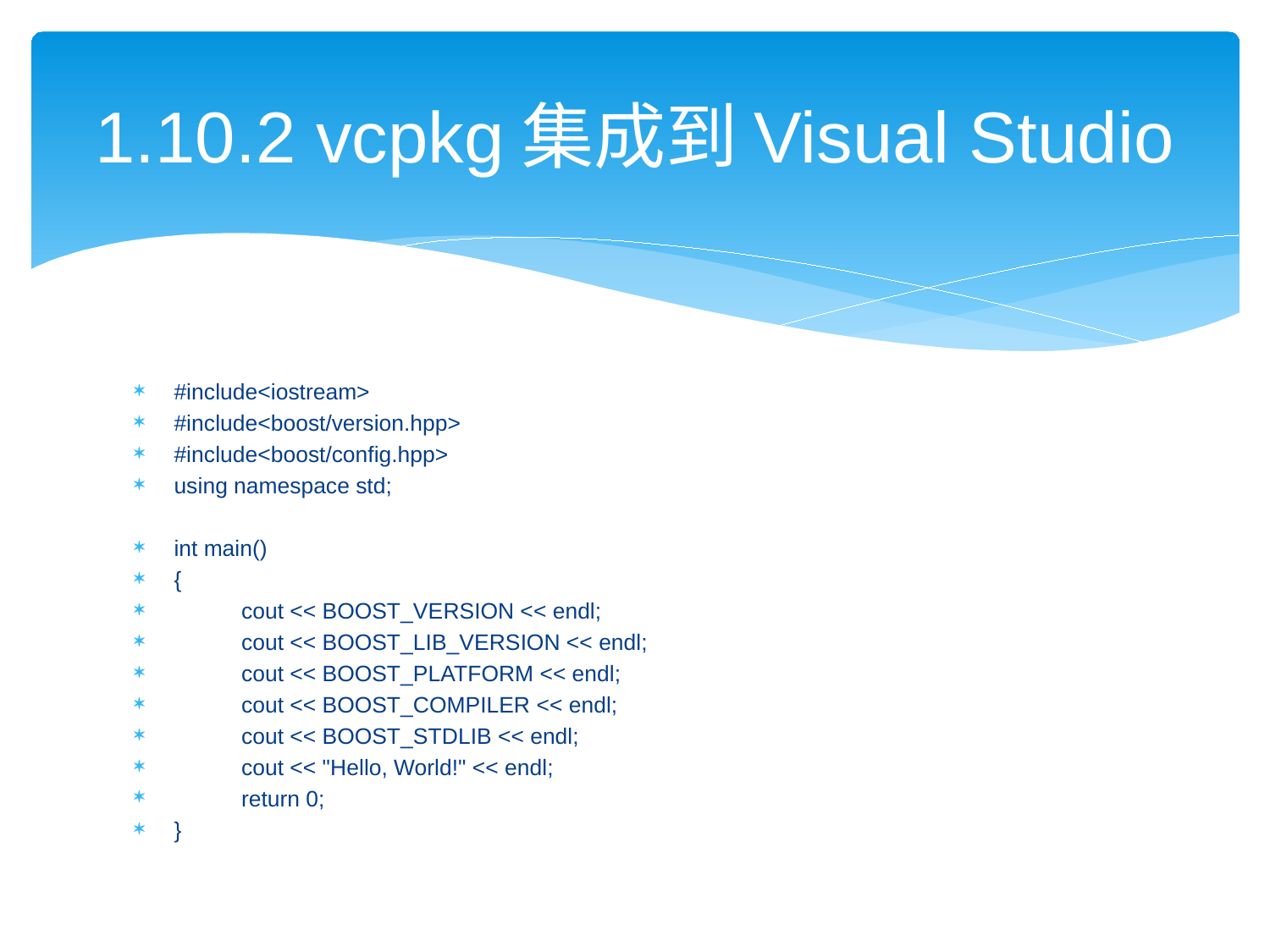

# 1.10.2 vcpkg集成到Visual Studio
#include<iostream>
#include<boost/version.hpp>
#include<boost/config.hpp>
using namespace std;

int main()
{
	cout << BOOST_VERSION << endl;
	cout << BOOST_LIB_VERSION << endl;
	cout << BOOST_PLATFORM << endl;
	cout << BOOST_COMPILER << endl;
	cout << BOOST_STDLIB << endl;
	cout << "Hello, World!" << endl;
	return 0;
}